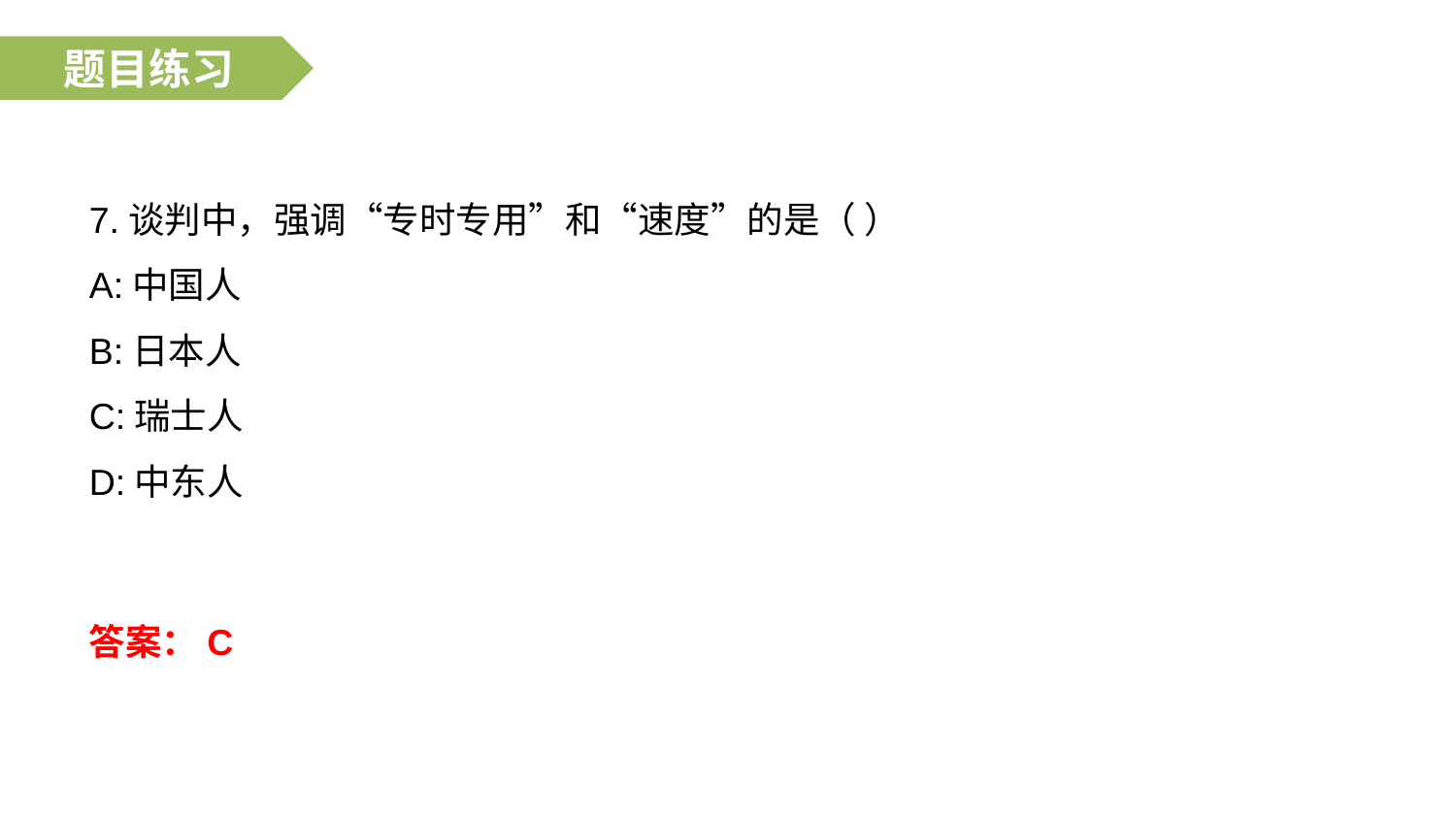

题目练习
7.谈判中，强调“专时专用”和“速度”的是（ ）
A:中国人
B:日本人
C:瑞士人
D:中东人
答案：C